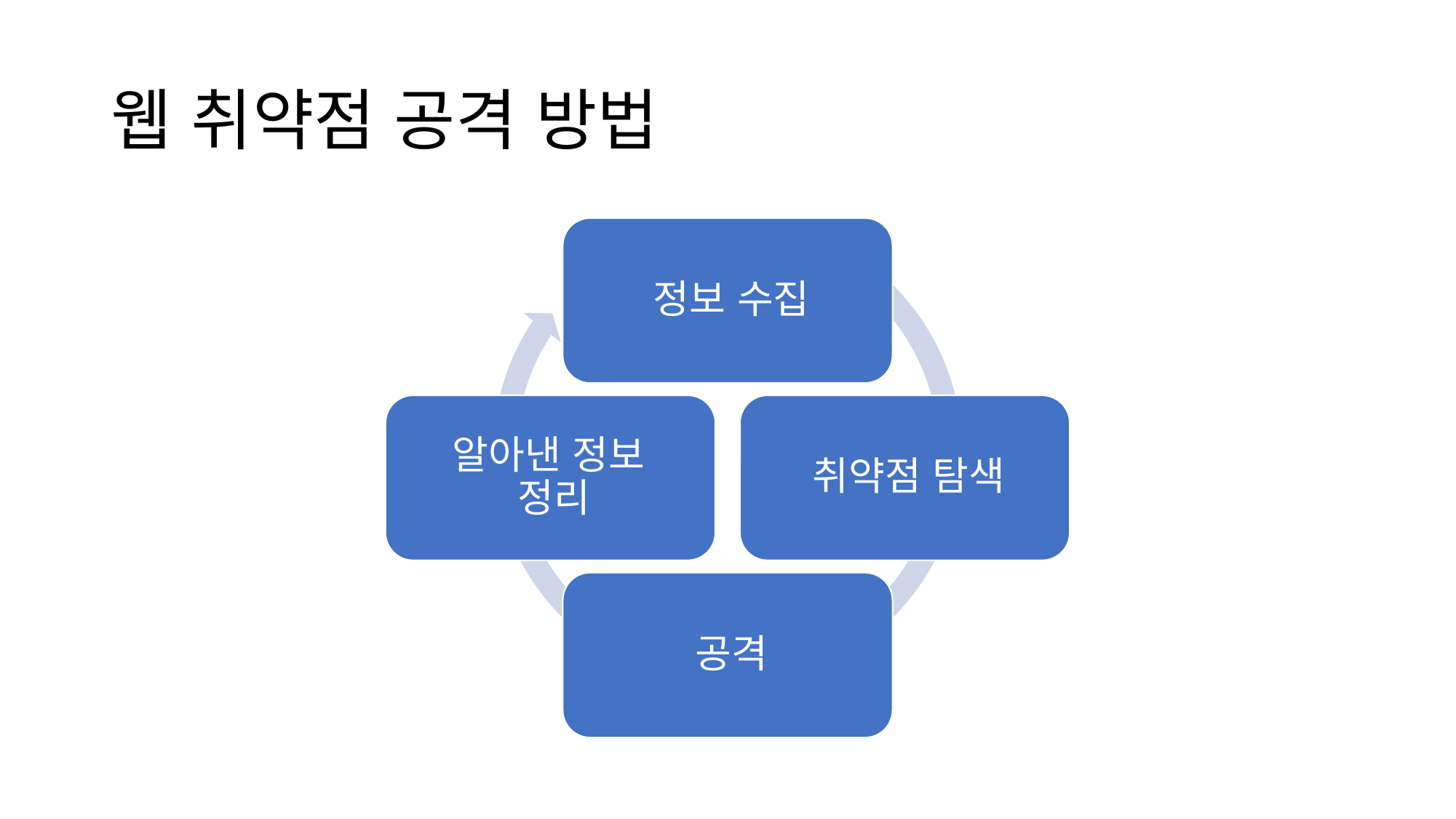

# 웹 취약점 공격 방법
정보 수집
취약점 탐색
공격
알아낸 정보
정리